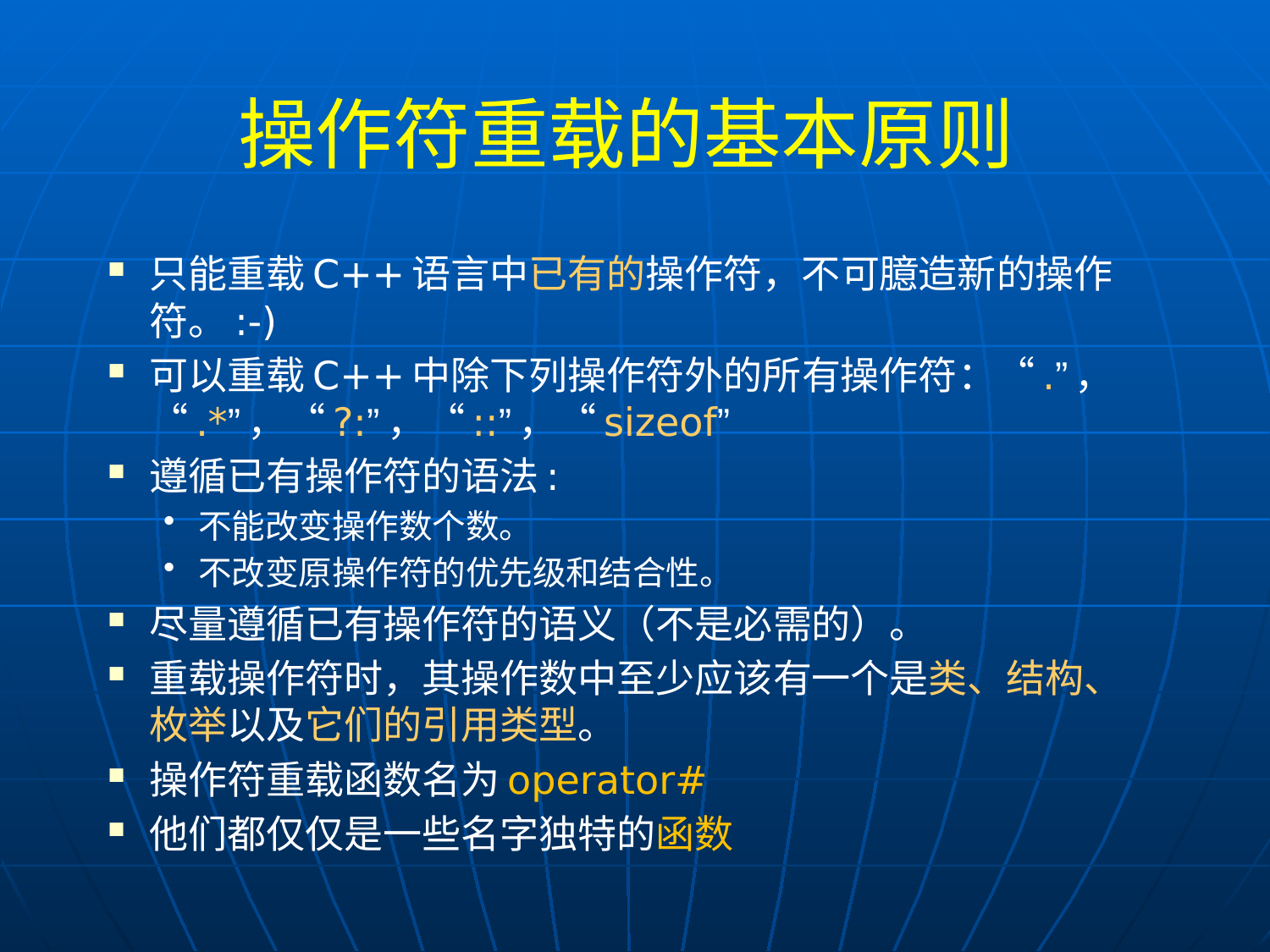

# 操作符重载的基本原则
只能重载C++语言中已有的操作符，不可臆造新的操作符。:-)
可以重载C++中除下列操作符外的所有操作符：“.”，“.*”，“?:”，“::”，“sizeof”
遵循已有操作符的语法:
不能改变操作数个数。
不改变原操作符的优先级和结合性。
尽量遵循已有操作符的语义（不是必需的）。
重载操作符时，其操作数中至少应该有一个是类、结构、枚举以及它们的引用类型。
操作符重载函数名为operator#
他们都仅仅是一些名字独特的函数